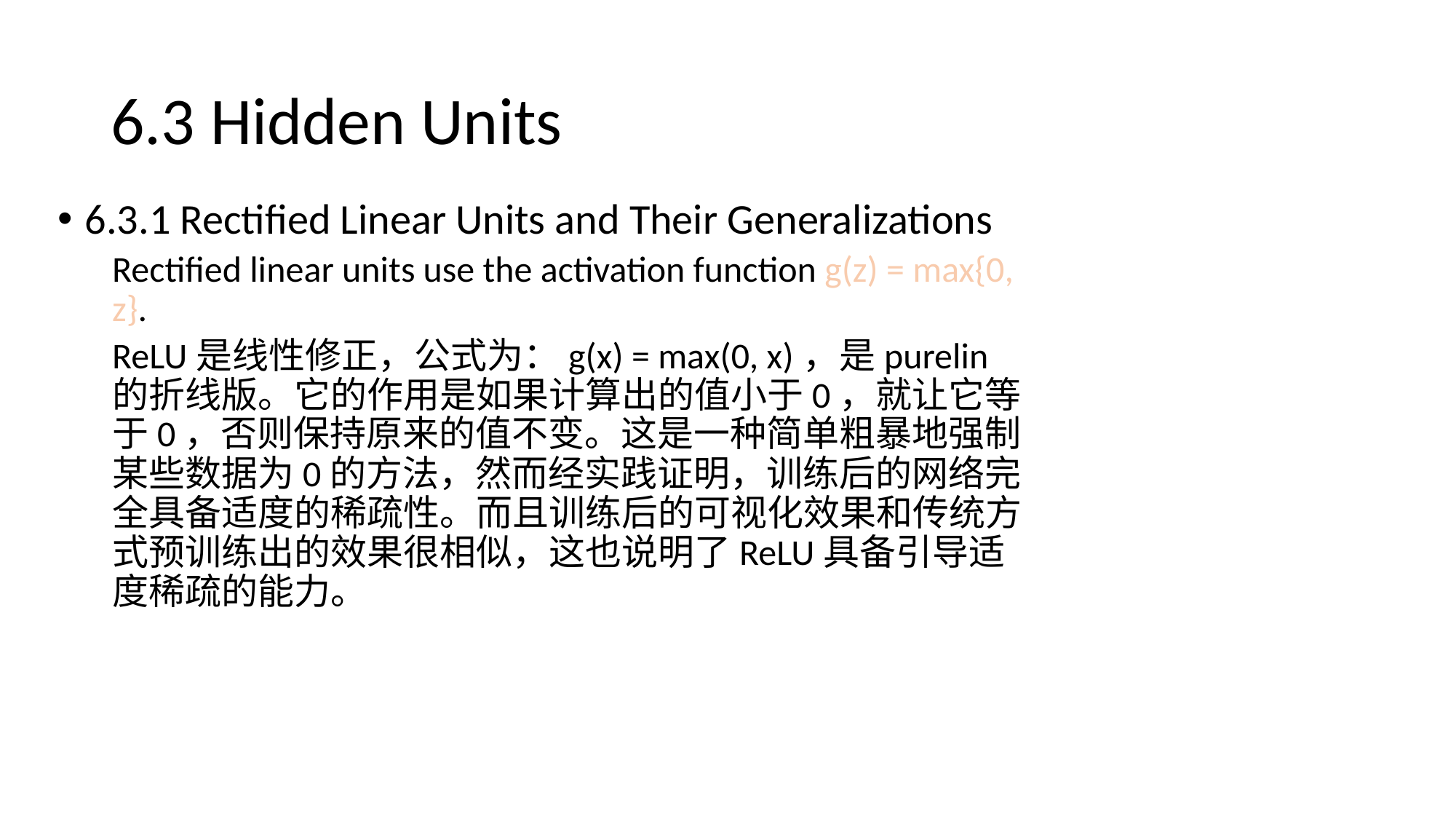

# 6.3 Hidden Units
6.3.1 Rectified Linear Units and Their Generalizations
Rectified linear units use the activation function g(z) = max{0, z}.
ReLU是线性修正，公式为：g(x) = max(0, x)，是purelin的折线版。它的作用是如果计算出的值小于0，就让它等于0，否则保持原来的值不变。这是一种简单粗暴地强制某些数据为0的方法，然而经实践证明，训练后的网络完全具备适度的稀疏性。而且训练后的可视化效果和传统方式预训练出的效果很相似，这也说明了ReLU具备引导适度稀疏的能力。